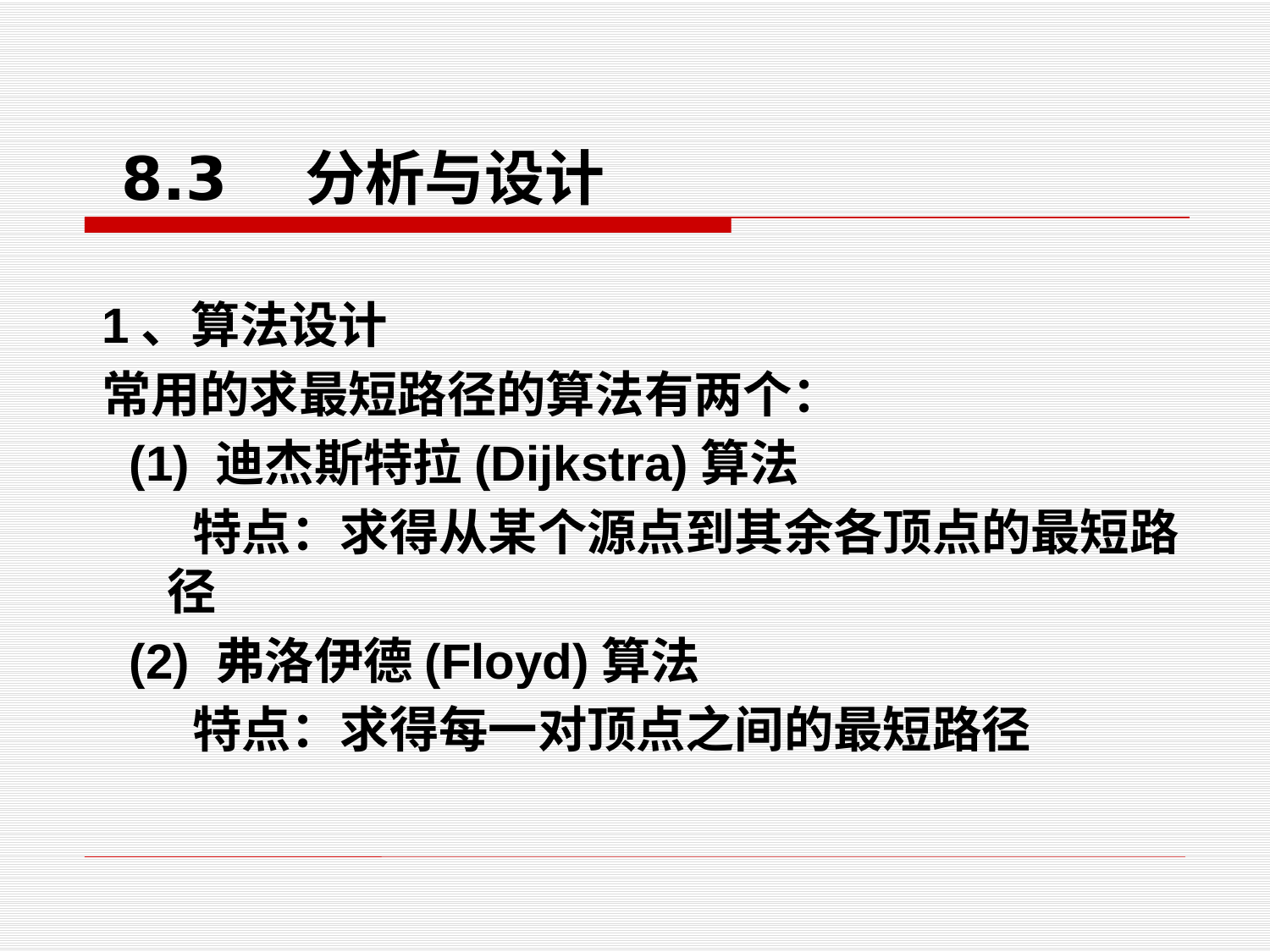

8.3   分析与设计
# 1、算法设计
常用的求最短路径的算法有两个：
  (1) 迪杰斯特拉(Dijkstra)算法
       特点：求得从某个源点到其余各顶点的最短路径
  (2) 弗洛伊德(Floyd)算法
       特点：求得每一对顶点之间的最短路径